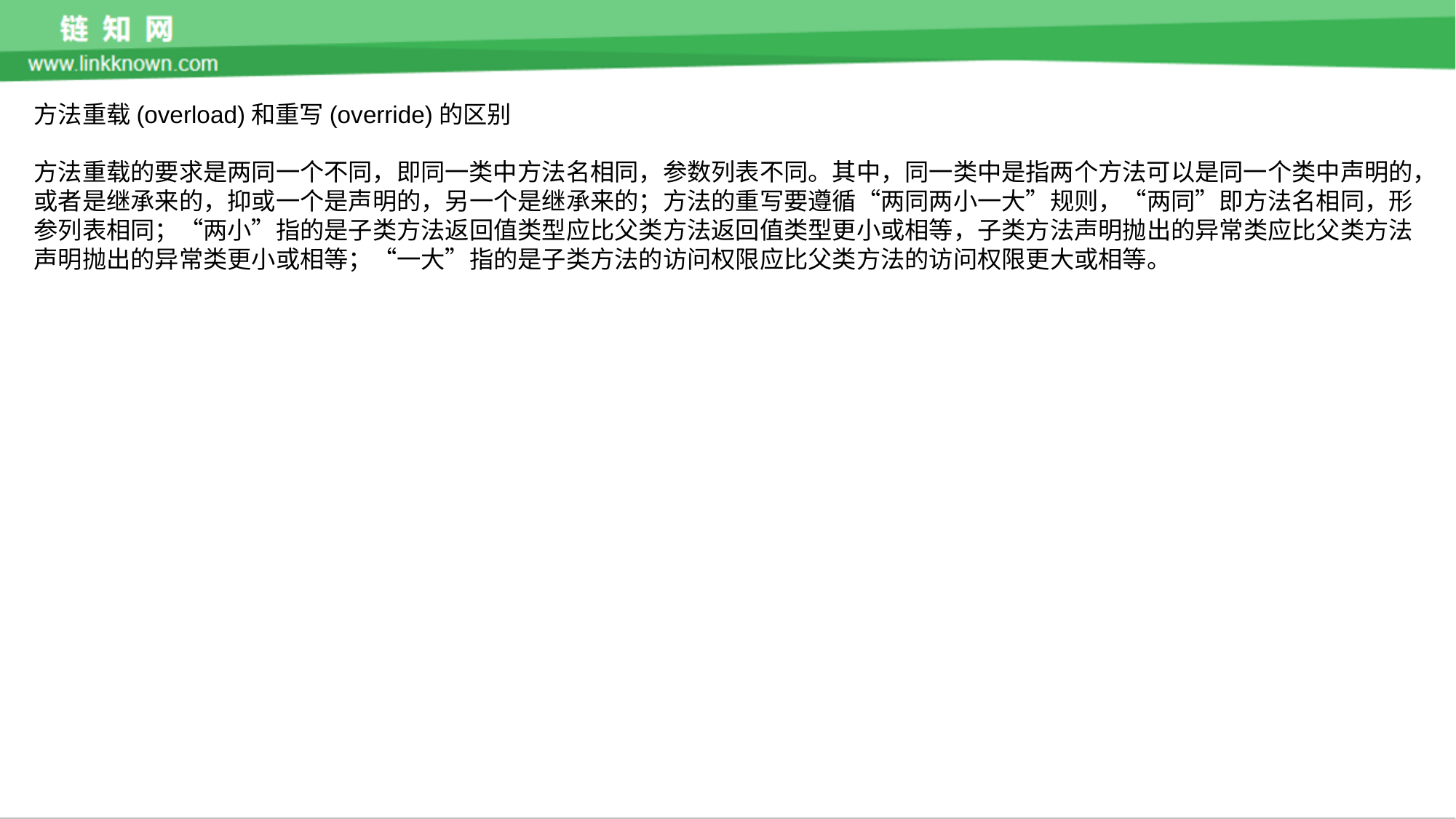

方法重载(overload)和重写(override)的区别

方法重载的要求是两同一个不同，即同一类中方法名相同，参数列表不同。其中，同一类中是指两个方法可以是同一个类中声明的，或者是继承来的，抑或一个是声明的，另一个是继承来的；方法的重写要遵循“两同两小一大”规则，“两同”即方法名相同，形参列表相同；“两小”指的是子类方法返回值类型应比父类方法返回值类型更小或相等，子类方法声明抛出的异常类应比父类方法声明抛出的异常类更小或相等；“一大”指的是子类方法的访问权限应比父类方法的访问权限更大或相等。